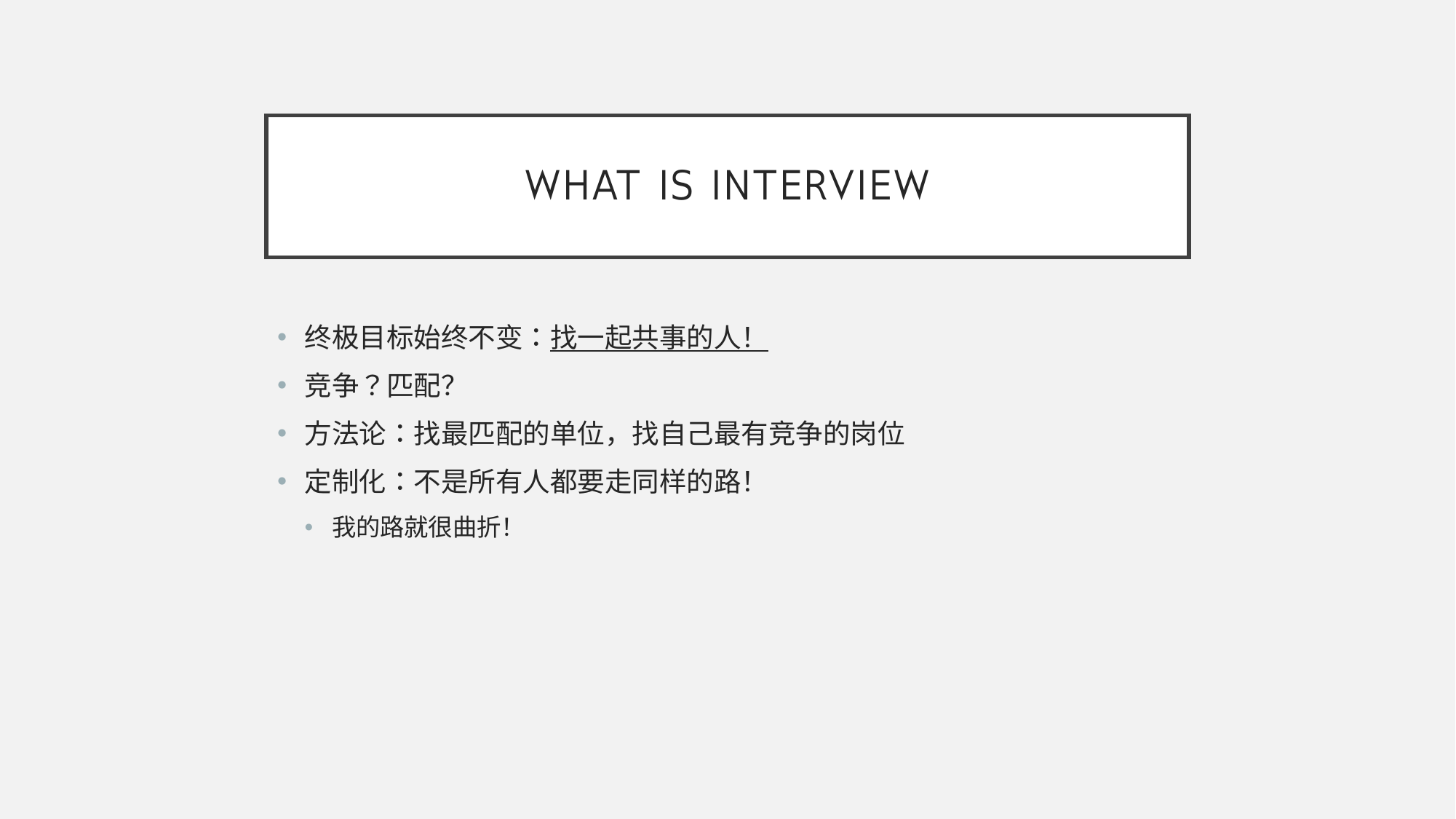

# What is Interview
终极目标始终不变：找一起共事的人！
竞争？匹配？
方法论：找最匹配的单位，找自己最有竞争的岗位
定制化：不是所有人都要走同样的路！
我的路就很曲折！